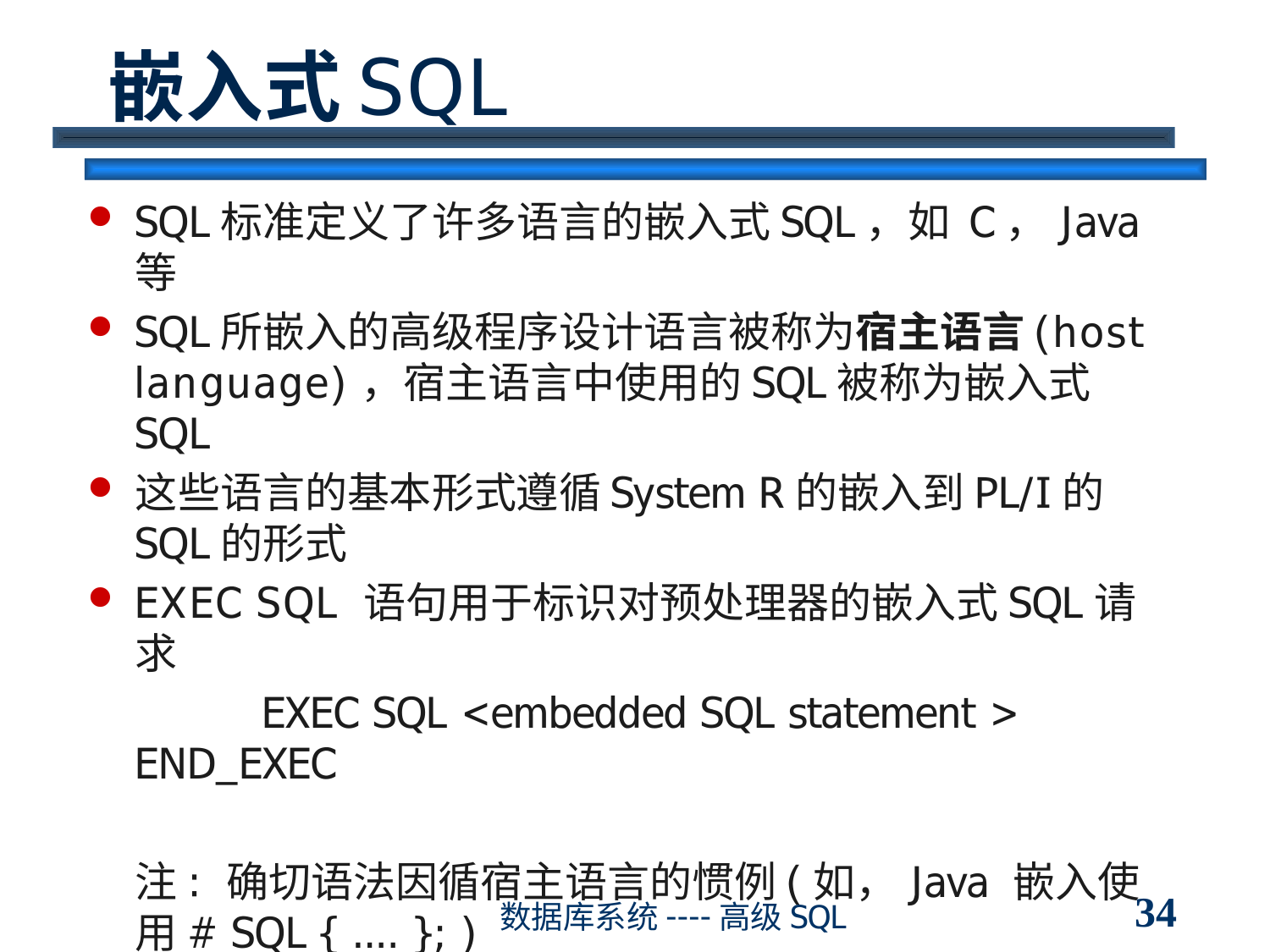

# 嵌入式SQL
SQL标准定义了许多语言的嵌入式SQL，如 C，Java等
SQL所嵌入的高级程序设计语言被称为宿主语言(host language)，宿主语言中使用的SQL被称为嵌入式SQL
这些语言的基本形式遵循System R的嵌入到PL/I的SQL的形式
EXEC SQL 语句用于标识对预处理器的嵌入式SQL请求
		EXEC SQL <embedded SQL statement > END_EXEC

	注: 确切语法因循宿主语言的惯例(如，Java 嵌入使用# SQL { …. }; )
34
数据库系统----高级SQL